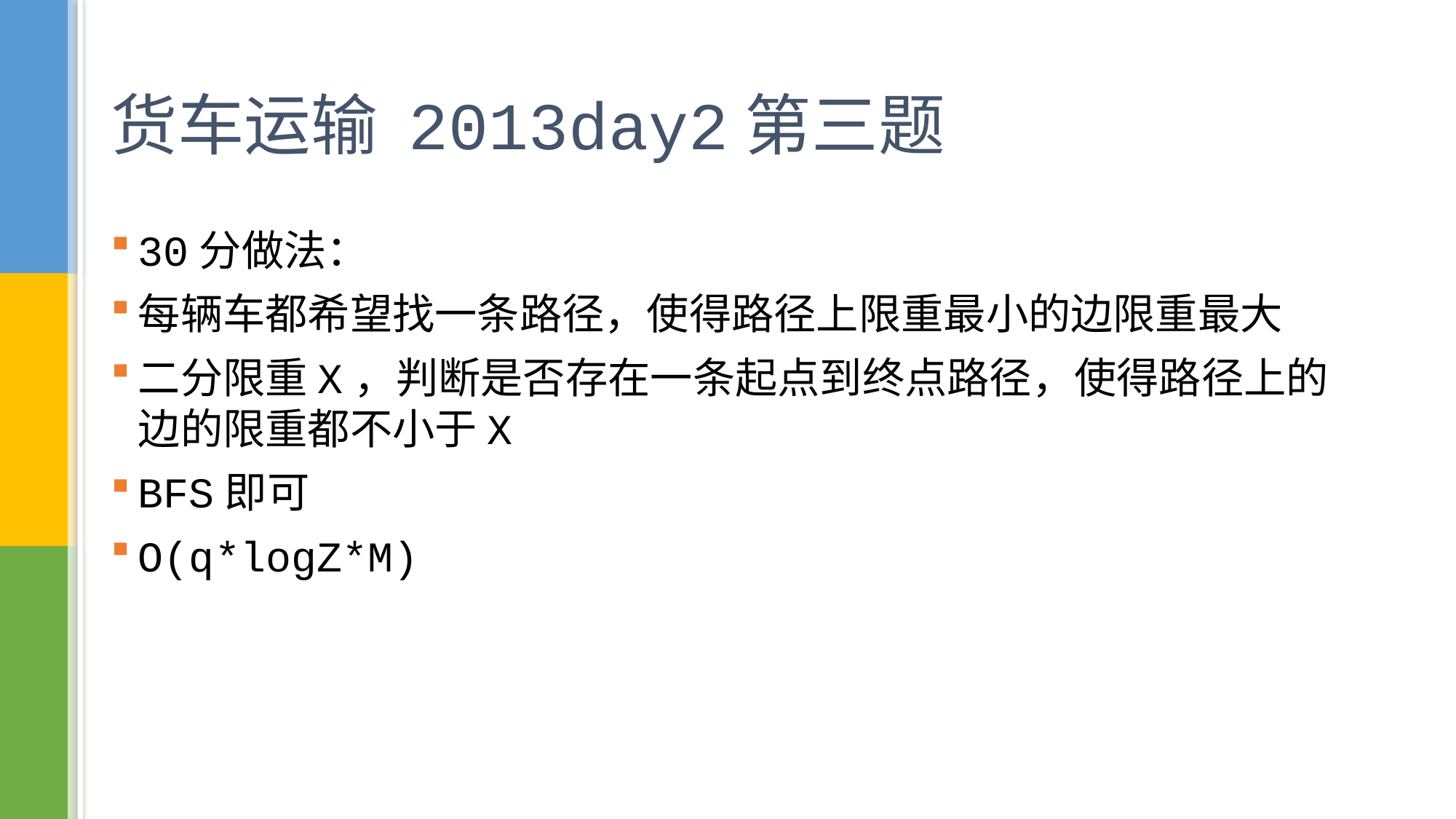

# 货车运输 2013day2第三题
30分做法：
每辆车都希望找一条路径，使得路径上限重最小的边限重最大
二分限重X，判断是否存在一条起点到终点路径，使得路径上的边的限重都不小于X
BFS即可
O(q*logZ*M)